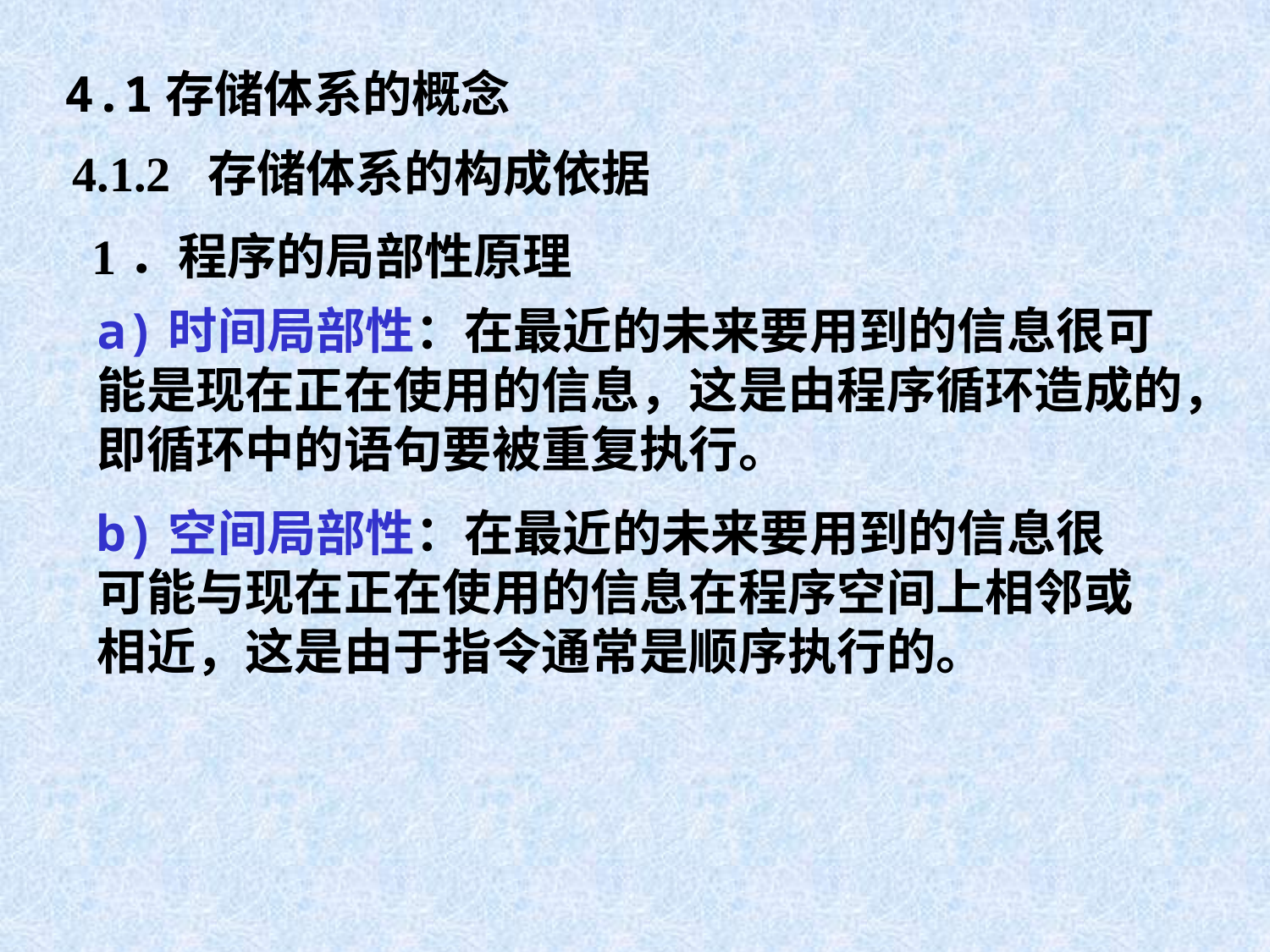

4.1存储体系的概念
4.1.2  存储体系的构成依据
1．程序的局部性原理
a)时间局部性：在最近的未来要用到的信息很可能是现在正在使用的信息，这是由程序循环造成的，即循环中的语句要被重复执行。
b)空间局部性：在最近的未来要用到的信息很
可能与现在正在使用的信息在程序空间上相邻或
相近，这是由于指令通常是顺序执行的。